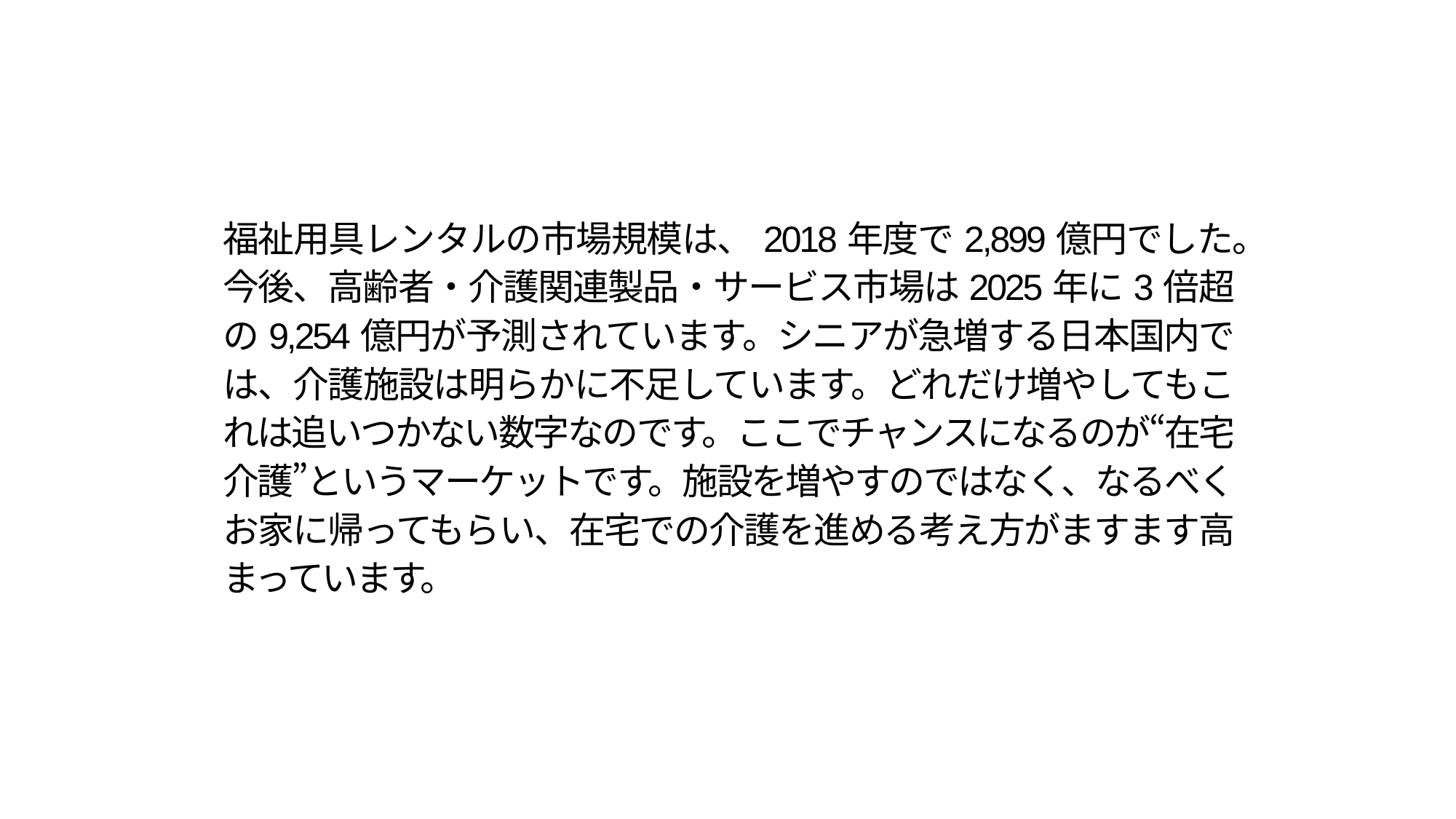

行距設定為［固定行高］の［32pt］、字距設定為［緊密］
福祉用具レンタルの市場規模は、2018年度で2,899億円でした。今後、高齢者・介護関連製品・サービス市場は2025年に3倍超の9,254億円が予測されています。シニアが急増する日本国内では、介護施設は明らかに不足しています。どれだけ増やしてもこれは追いつかない数字なのです。ここでチャンスになるのが“在宅介護”というマーケットです。施設を増やすのではなく、なるべくお家に帰ってもらい、在宅での介護を進める考え方がますます高まっています。